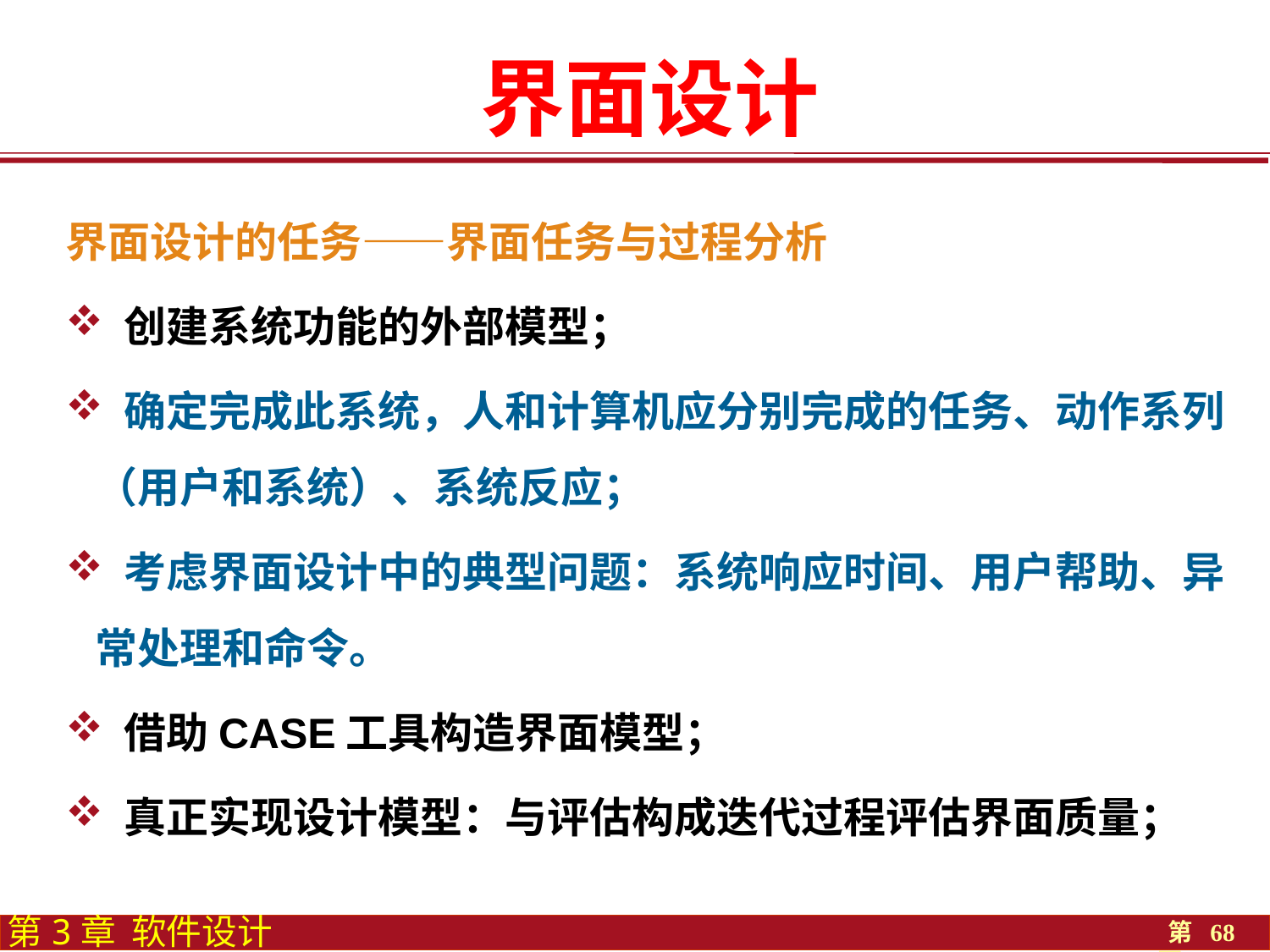

界面设计
界面设计的任务——界面任务与过程分析
 创建系统功能的外部模型；
 确定完成此系统，人和计算机应分别完成的任务、动作系列（用户和系统）、系统反应；
 考虑界面设计中的典型问题：系统响应时间、用户帮助、异常处理和命令。
 借助CASE工具构造界面模型；
 真正实现设计模型：与评估构成迭代过程评估界面质量；